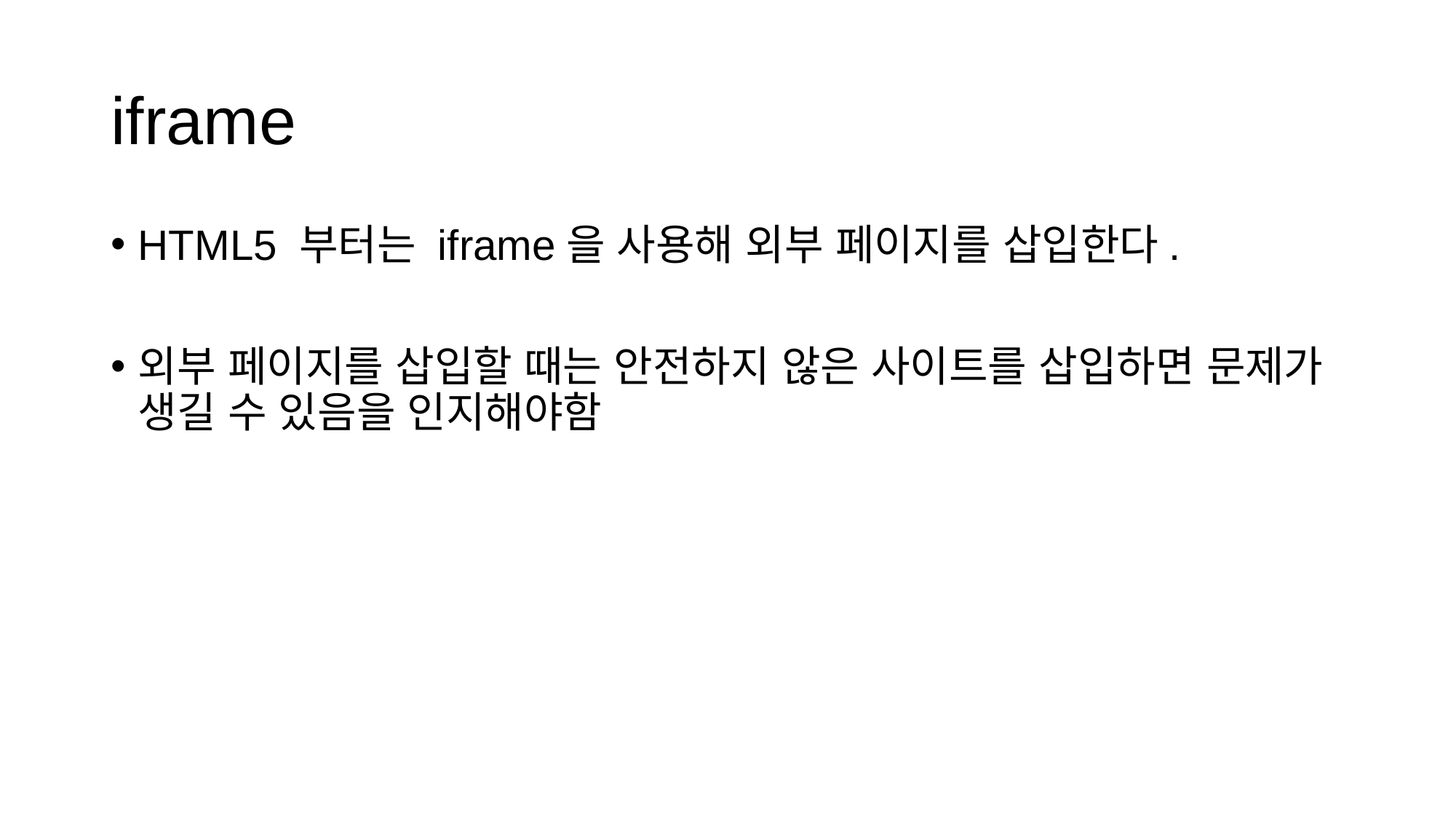

# iframe
HTML5 부터는 iframe을 사용해 외부 페이지를 삽입한다.

외부 페이지를 삽입할 때는 안전하지 않은 사이트를 삽입하면 문제가 생길 수 있음을 인지해야함